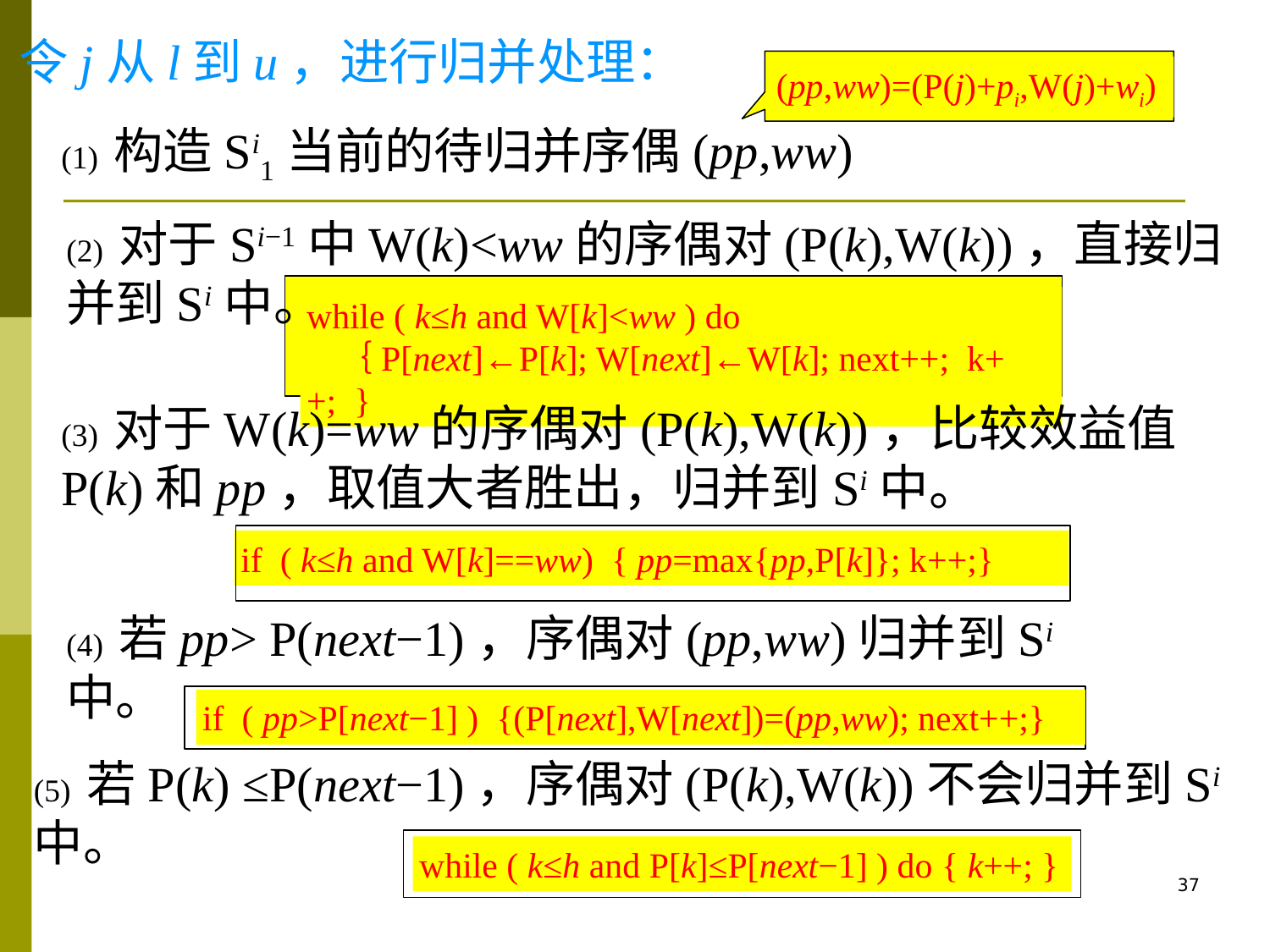

令j从l到u，进行归并处理：

(pp,ww)=(P(j)+pi,W(j)+wi)
(1) 构造Si1当前的待归并序偶(pp,ww)
(2) 对于Si−1中W(k)<ww的序偶对(P(k),W(k))，直接归并到Si中。

while ( k≤h and W[k]<ww ) do
  ｛P[next]←P[k]; W[next]←W[k]; next++;  k++;  }
(3) 对于W(k)=ww的序偶对(P(k),W(k))，比较效益值P(k)和pp，取值大者胜出，归并到Si中。

if  ( k≤h and W[k]==ww)  { pp=max{pp,P[k]}; k++;}
(4) 若pp> P(next−1)，序偶对(pp,ww)归并到Si中。

if  ( pp>P[next−1] )  {(P[next],W[next])=(pp,ww); next++;}
(5) 若P(k) ≤P(next−1)，序偶对(P(k),W(k))不会归并到Si中。

while ( k≤h and P[k]≤P[next−1] ) do { k++; }
37